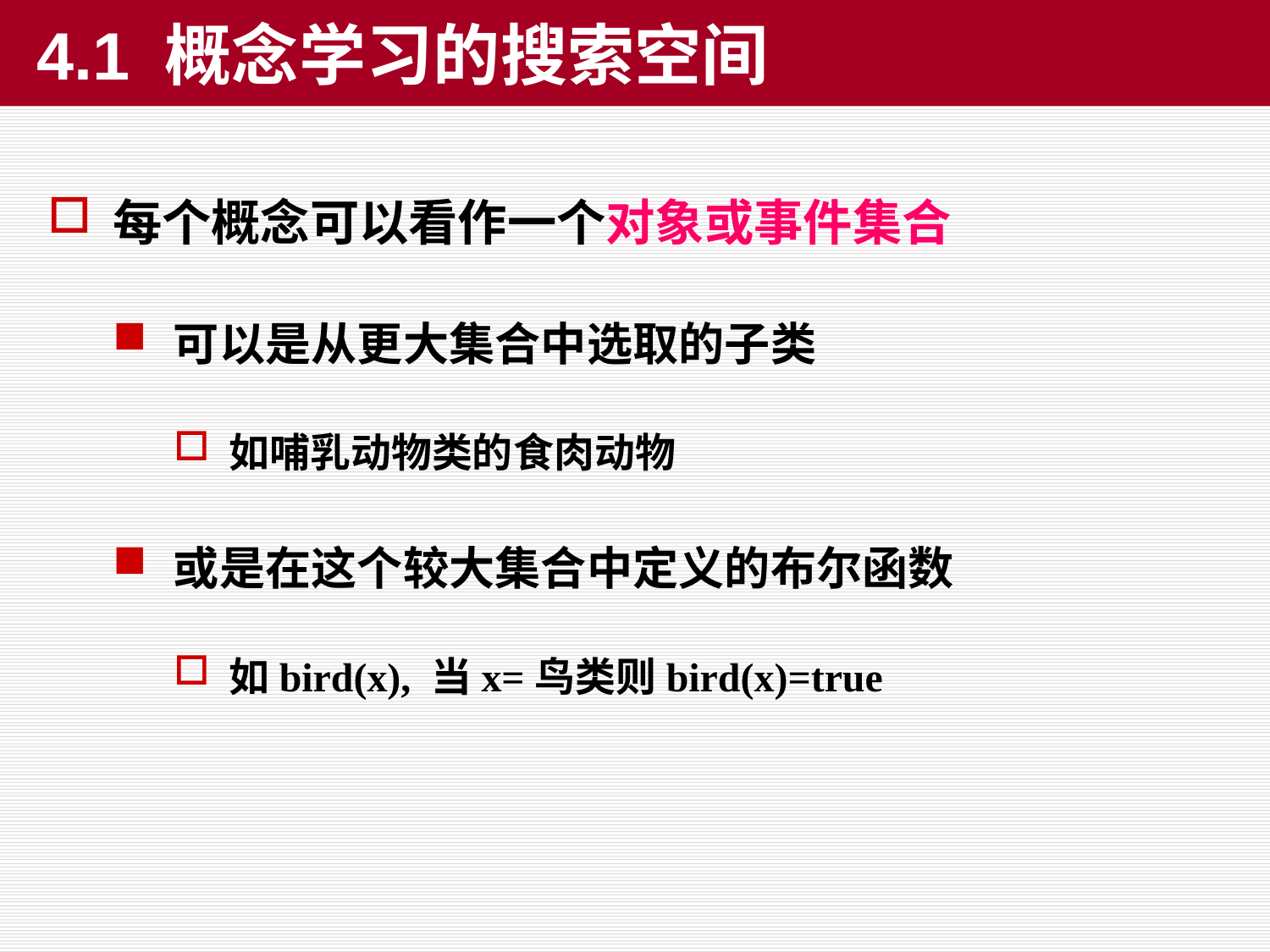

# 4.1 概念学习的搜索空间
每个概念可以看作一个对象或事件集合
可以是从更大集合中选取的子类
如哺乳动物类的食肉动物
或是在这个较大集合中定义的布尔函数
如bird(x), 当x=鸟类则bird(x)=true